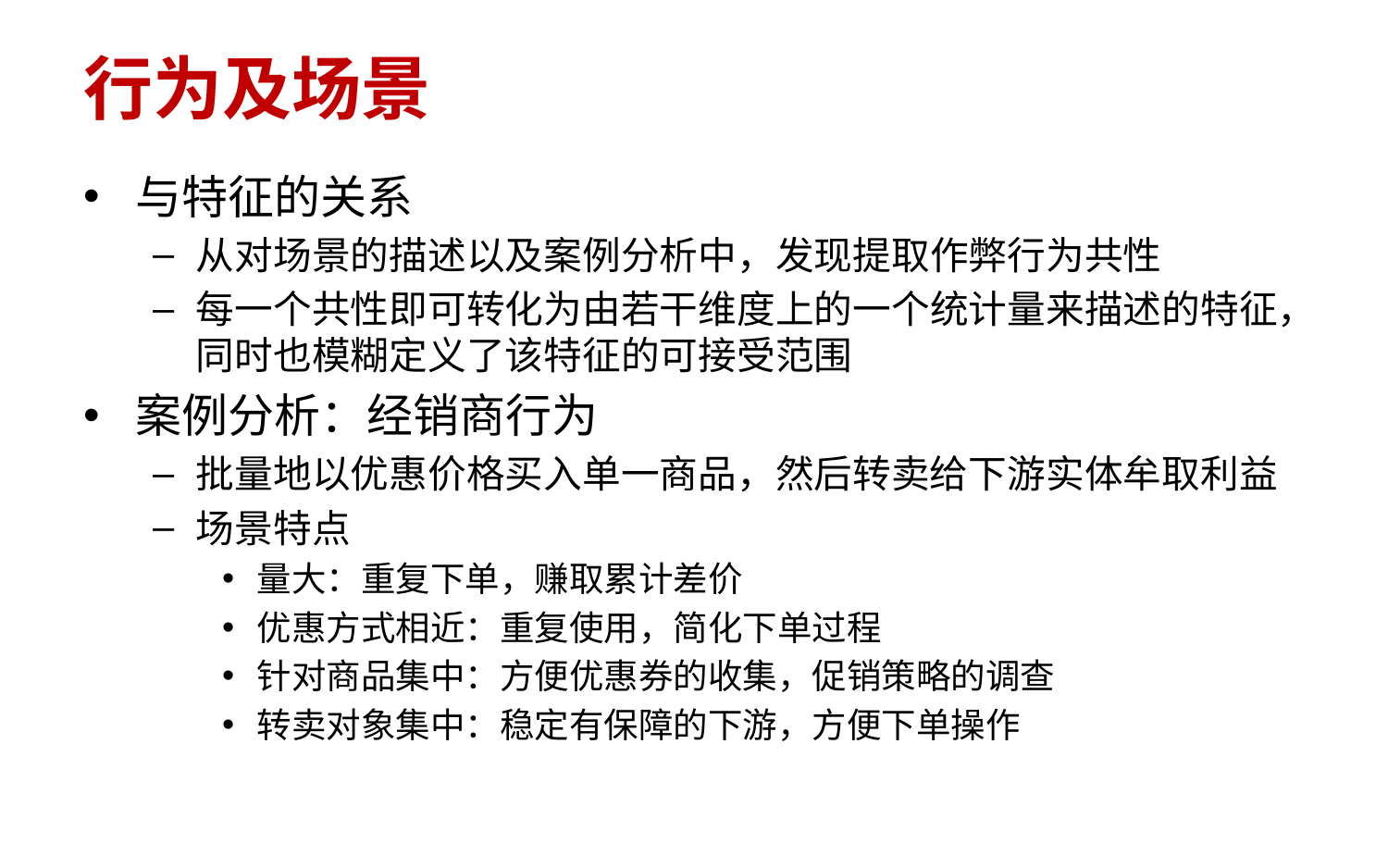

# 行为及场景
与特征的关系
从对场景的描述以及案例分析中，发现提取作弊行为共性
每一个共性即可转化为由若干维度上的一个统计量来描述的特征，同时也模糊定义了该特征的可接受范围
案例分析：经销商行为
批量地以优惠价格买入单一商品，然后转卖给下游实体牟取利益
场景特点
量大：重复下单，赚取累计差价
优惠方式相近：重复使用，简化下单过程
针对商品集中：方便优惠券的收集，促销策略的调查
转卖对象集中：稳定有保障的下游，方便下单操作